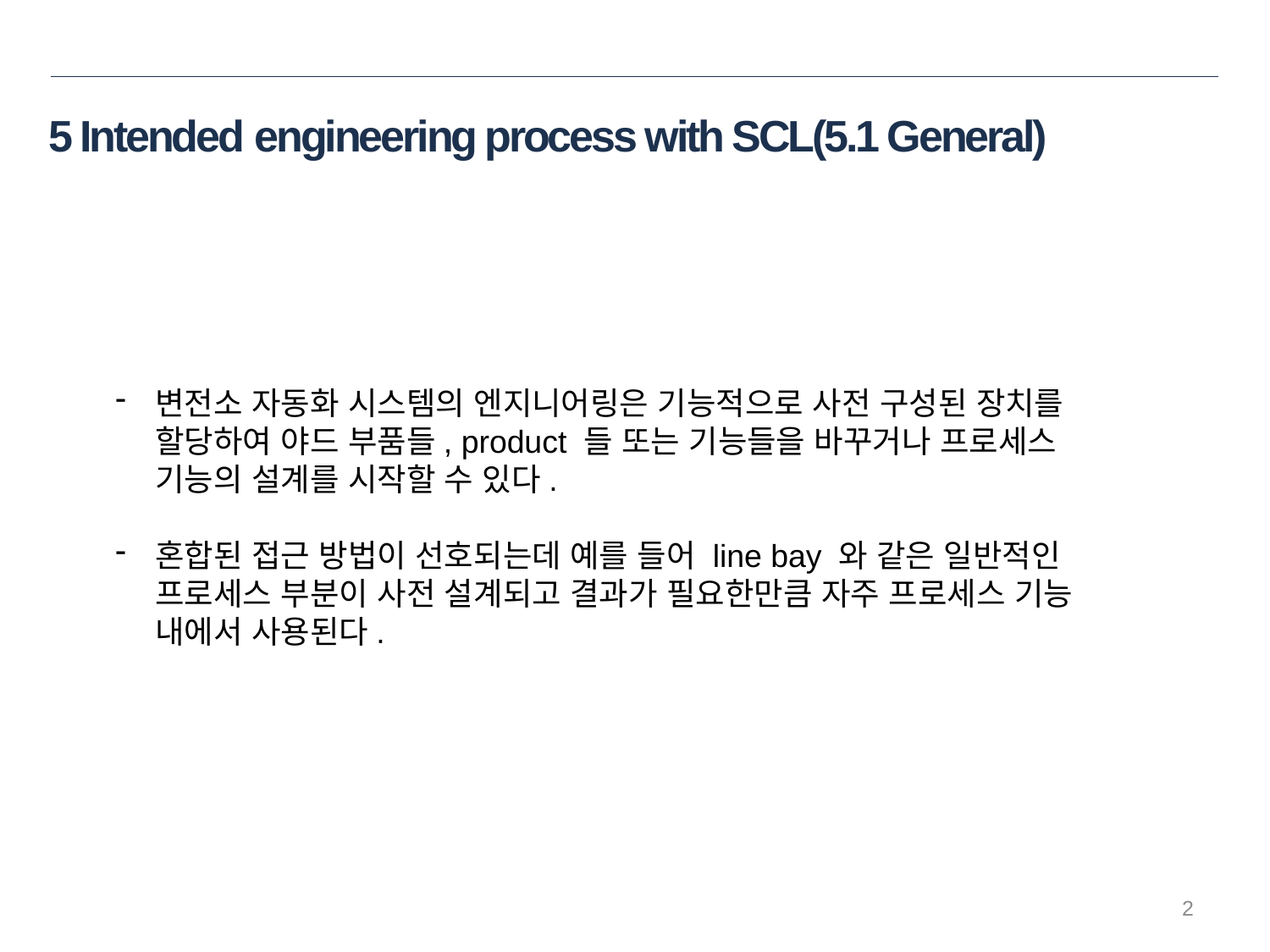

5 Intended engineering process with SCL(5.1 General)

변전소 자동화 시스템의 엔지니어링은 기능적으로 사전 구성된 장치를 할당하여 야드 부품들, product 들 또는 기능들을 바꾸거나 프로세스 기능의 설계를 시작할 수 있다.

혼합된 접근 방법이 선호되는데 예를 들어 line bay 와 같은 일반적인 프로세스 부분이 사전 설계되고 결과가 필요한만큼 자주 프로세스 기능 내에서 사용된다.

2